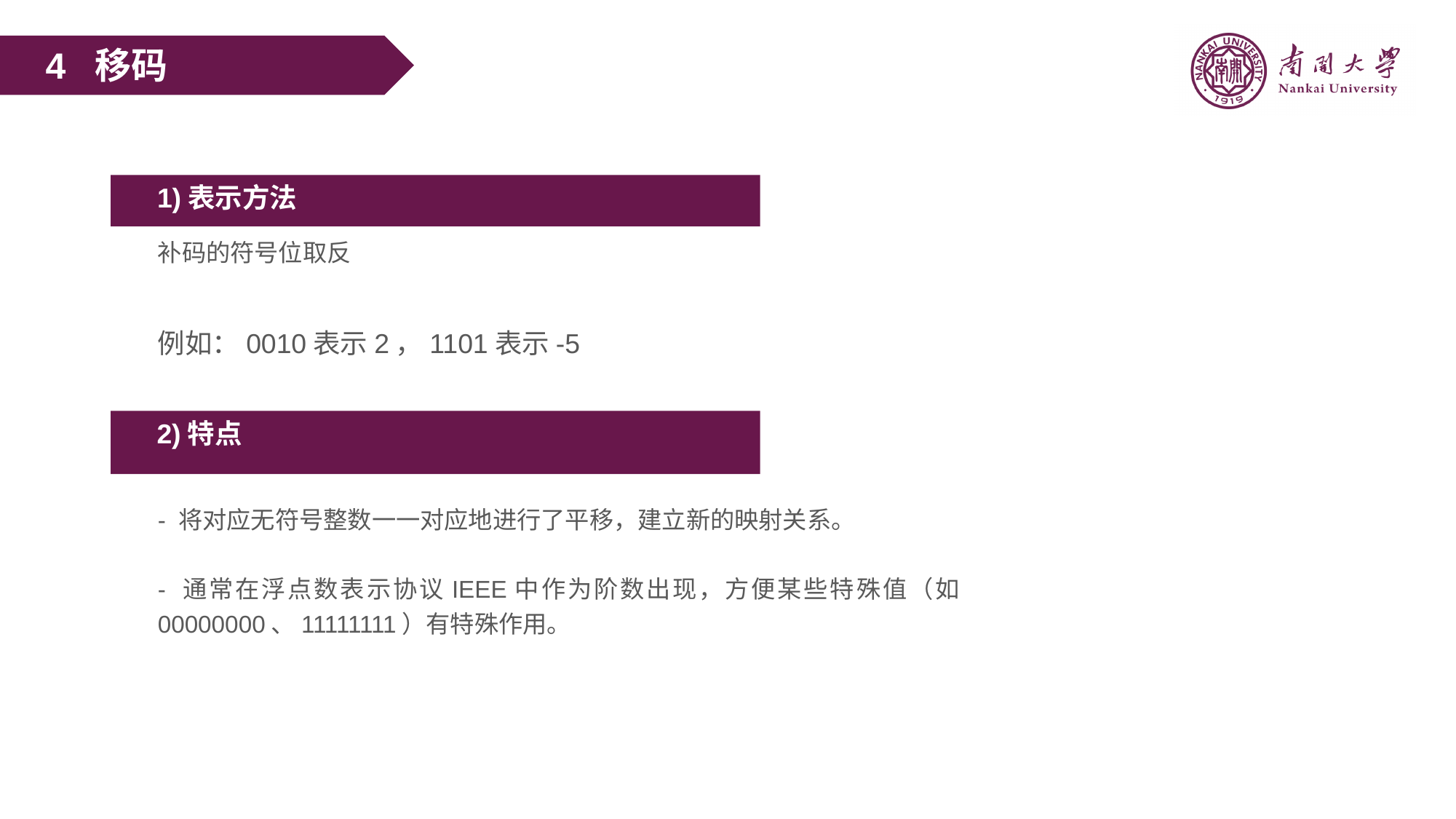

4  移码

1)表示方法
补码的符号位取反
例如：0010表示2，1101表示-5

2)特点
- 将对应无符号整数一一对应地进行了平移，建立新的映射关系。
- 通常在浮点数表示协议IEEE中作为阶数出现，方便某些特殊值（如00000000、11111111）有特殊作用。